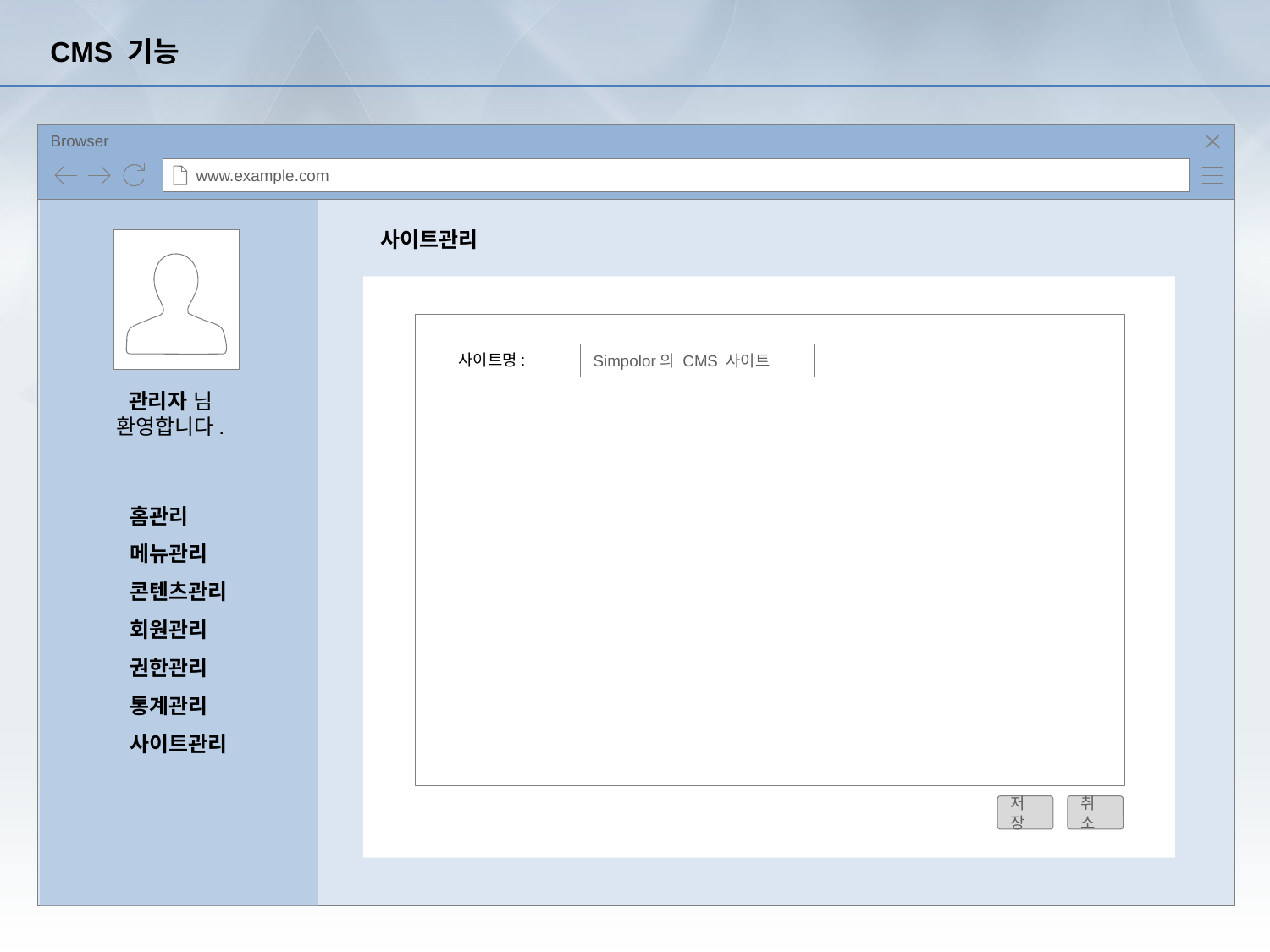

# CMS 기능

사이트관리

사이트명:
Simpolor의 CMS 사이트
관리자 님
환영합니다.
홈관리
메뉴관리
콘텐츠관리
회원관리
권한관리
통계관리
사이트관리
저장
취소